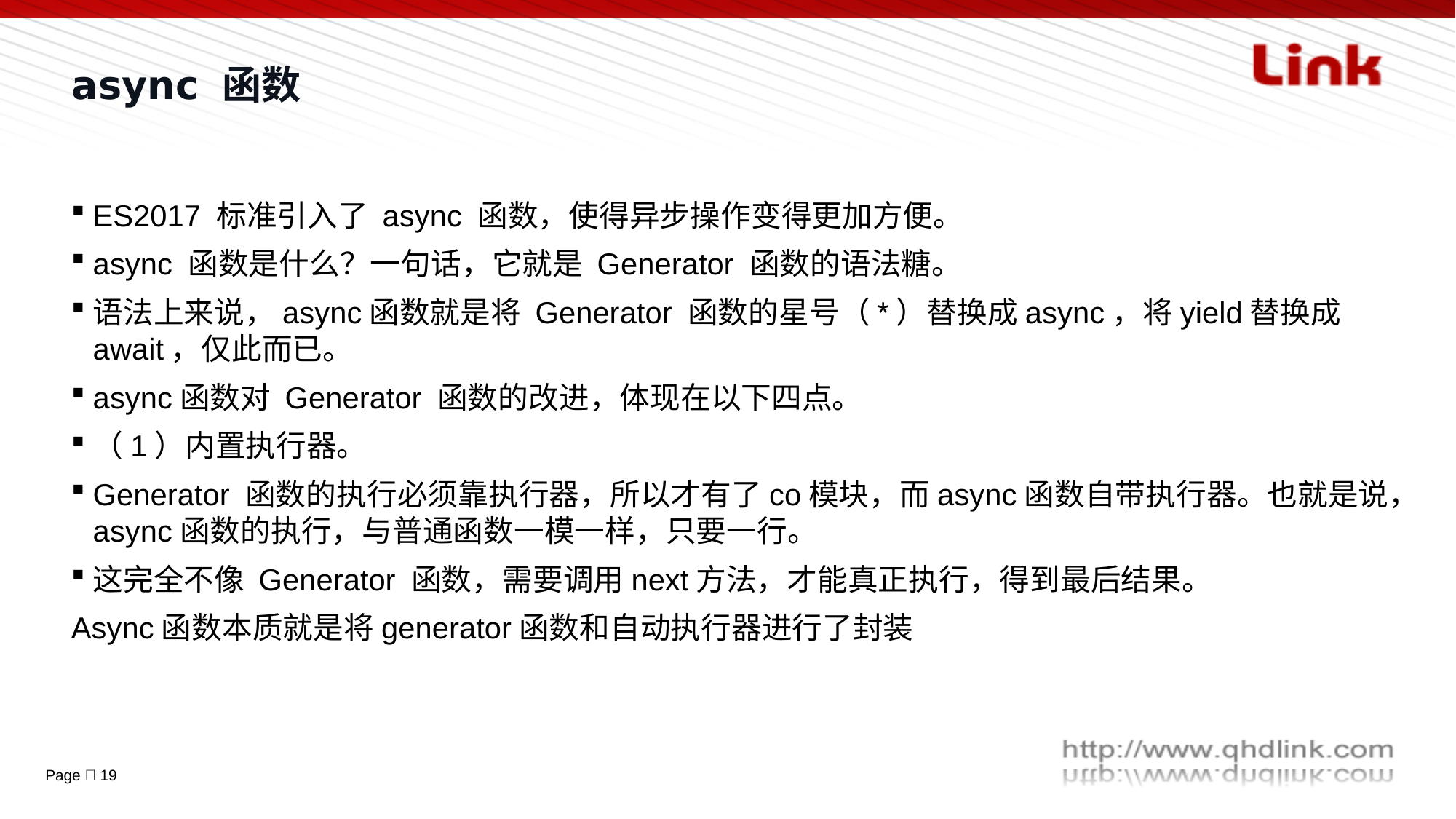

# async 函数
ES2017 标准引入了 async 函数，使得异步操作变得更加方便。
async 函数是什么？一句话，它就是 Generator 函数的语法糖。
语法上来说，async函数就是将 Generator 函数的星号（*）替换成async，将yield替换成await，仅此而已。
async函数对 Generator 函数的改进，体现在以下四点。
（1）内置执行器。
Generator 函数的执行必须靠执行器，所以才有了co模块，而async函数自带执行器。也就是说，async函数的执行，与普通函数一模一样，只要一行。
这完全不像 Generator 函数，需要调用next方法，才能真正执行，得到最后结果。
Async函数本质就是将generator函数和自动执行器进行了封装